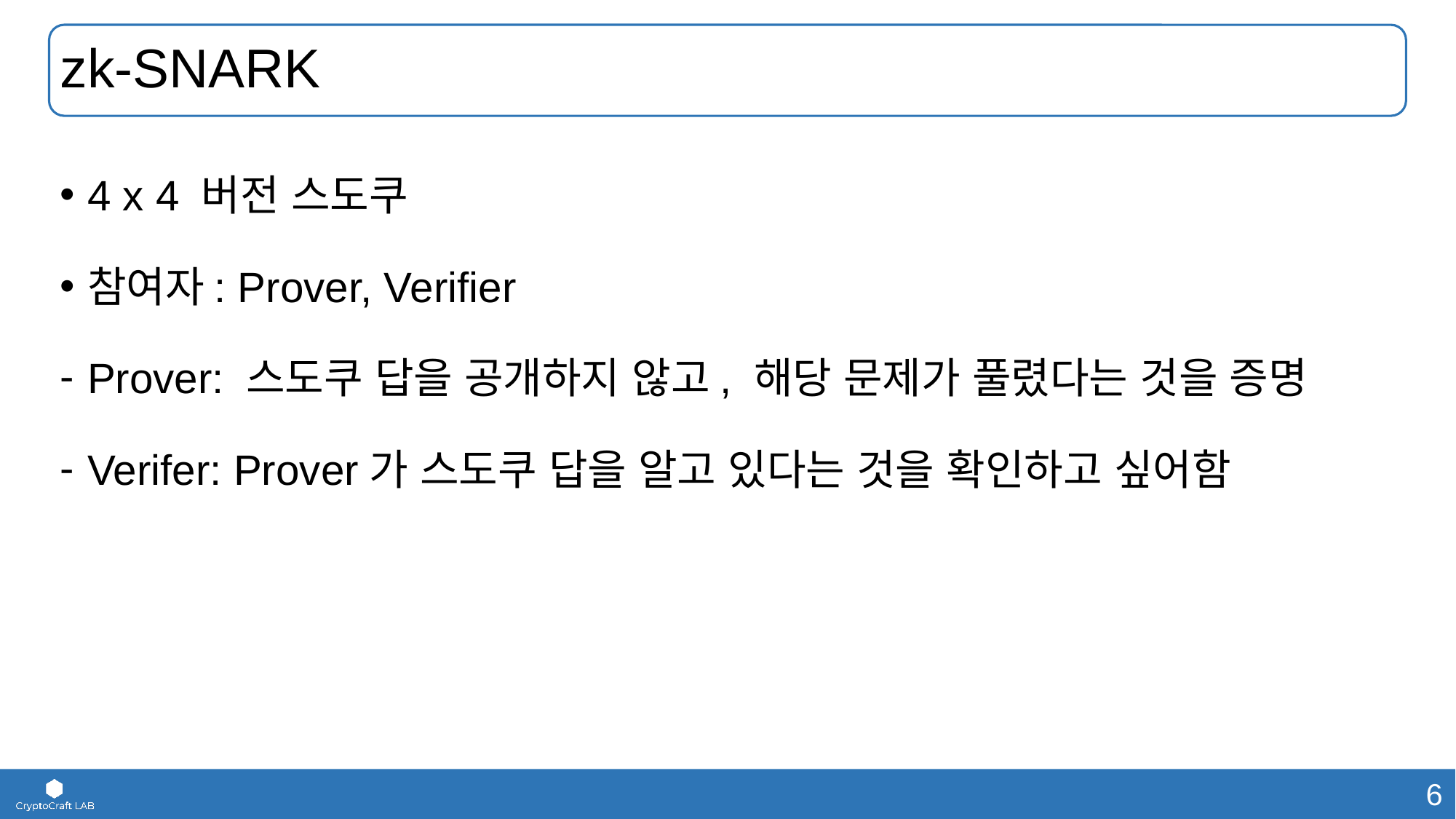

# zk-SNARK
4 x 4 버전 스도쿠
참여자: Prover, Verifier
Prover: 스도쿠 답을 공개하지 않고, 해당 문제가 풀렸다는 것을 증명
Verifer: Prover가 스도쿠 답을 알고 있다는 것을 확인하고 싶어함